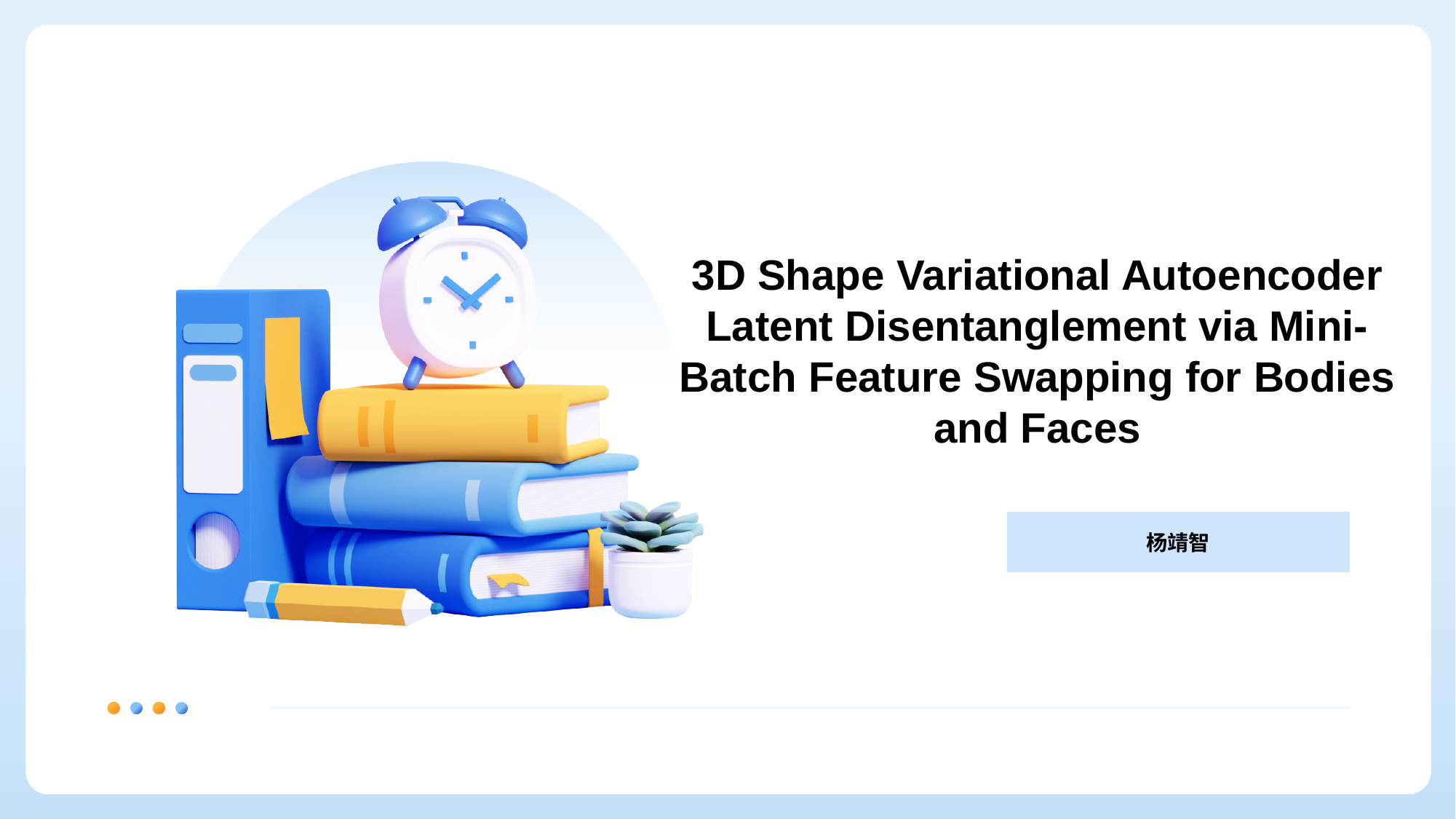

# 3D Shape Variational Autoencoder Latent Disentanglement via Mini-Batch Feature Swapping for Bodies and Faces
杨靖智